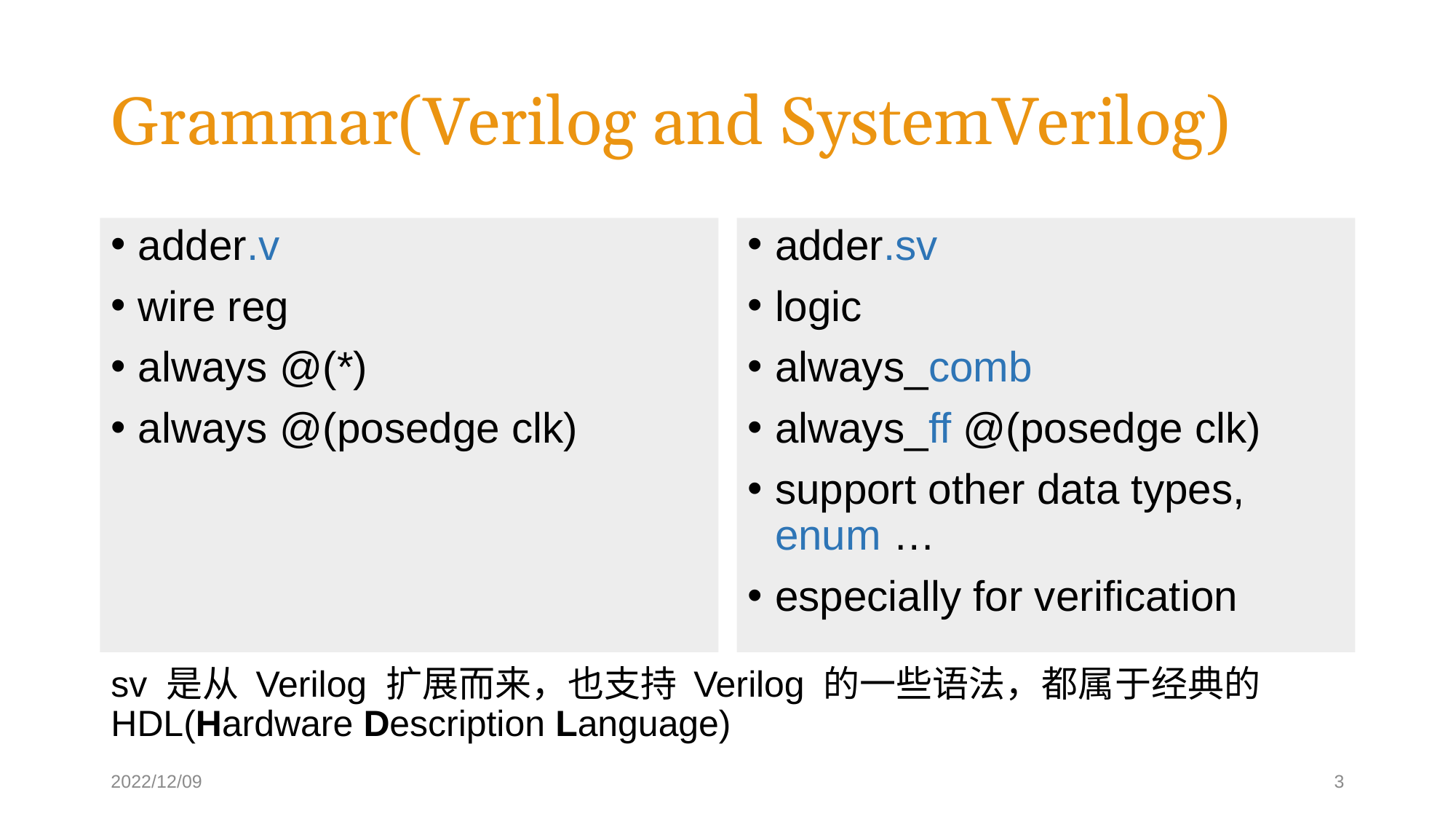

# Grammar(Verilog and SystemVerilog)
adder.v
wire reg
always @(*)
always @(posedge clk)

adder.sv
logic
always_comb
always_ff @(posedge clk)
support other data types, enum …
especially for verification
sv 是从 Verilog 扩展而来，也支持 Verilog 的一些语法，都属于经典的 HDL(Hardware Description Language)
2022/12/09
3